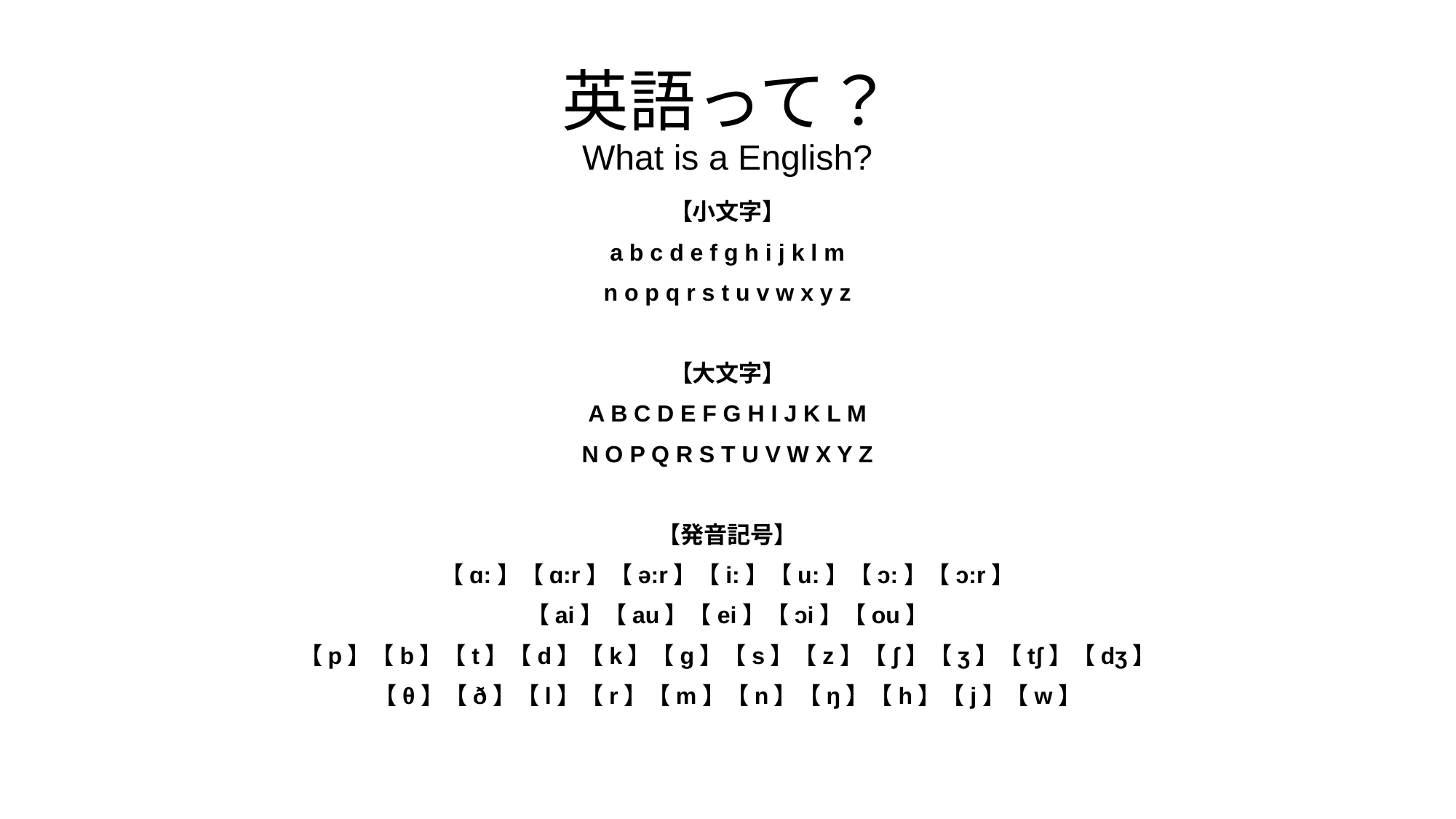

# 英語って？ What is a English?
【小文字】
a b c d e f g h i j k l m
n o p q r s t u v w x y z

【大文字】
A B C D E F G H I J K L M
N O P Q R S T U V W X Y Z

【発音記号】
【ɑ:】【ɑ:r】【ǝ:r】【i:】【u:】【ɔ:】【ɔ:r】
【ai】【au】【ei】【ɔi】【ou】
【p】【b】【t】【d】【k】【g】【s】【z】【ʃ】【ʒ】【tʃ】【dʒ】
【θ】【ð】【l】【r】【m】【n】【ŋ】【h】【j】【w】